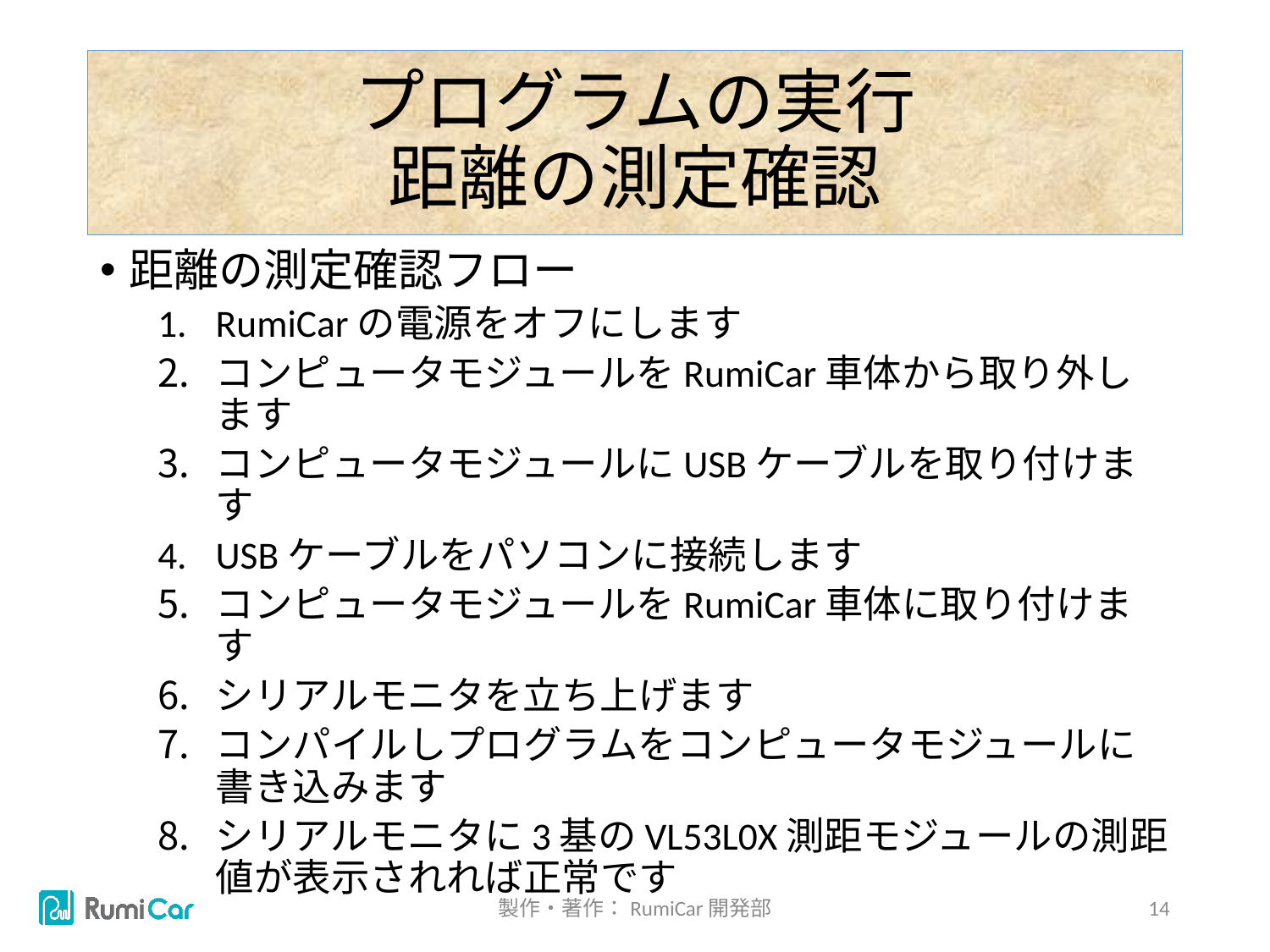

# プログラムの実行 距離の測定確認
距離の測定確認フロー
RumiCarの電源をオフにします
コンピュータモジュールをRumiCar車体から取り外します
コンピュータモジュールにUSBケーブルを取り付けます
USBケーブルをパソコンに接続します
コンピュータモジュールをRumiCar車体に取り付けます
シリアルモニタを立ち上げます
コンパイルしプログラムをコンピュータモジュールに書き込みます
シリアルモニタに3基のVL53L0X測距モジュールの測距値が表示されれば正常です
製作・著作：RumiCar開発部
14